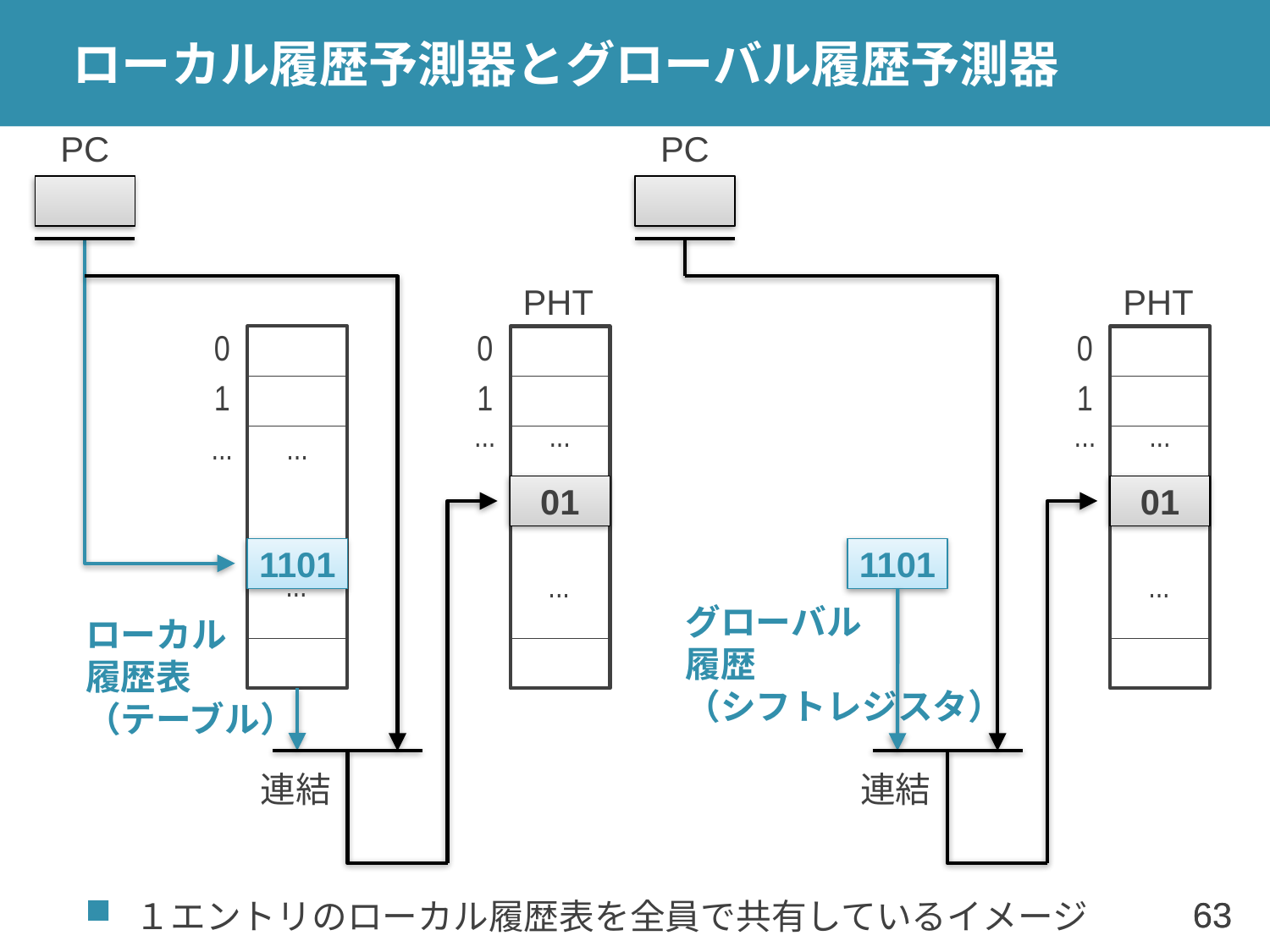

# ローカル履歴予測器とグローバル履歴予測器
PC
PC

PHT
PHT
0

0

0

1

1

1

...
...
...
...
...
...
01
01
1101
1101
...
...
...

グローバル
履歴
（シフトレジスタ）

ローカル
履歴表
（テーブル）

連結
連結
１エントリのローカル履歴表を全員で共有しているイメージ